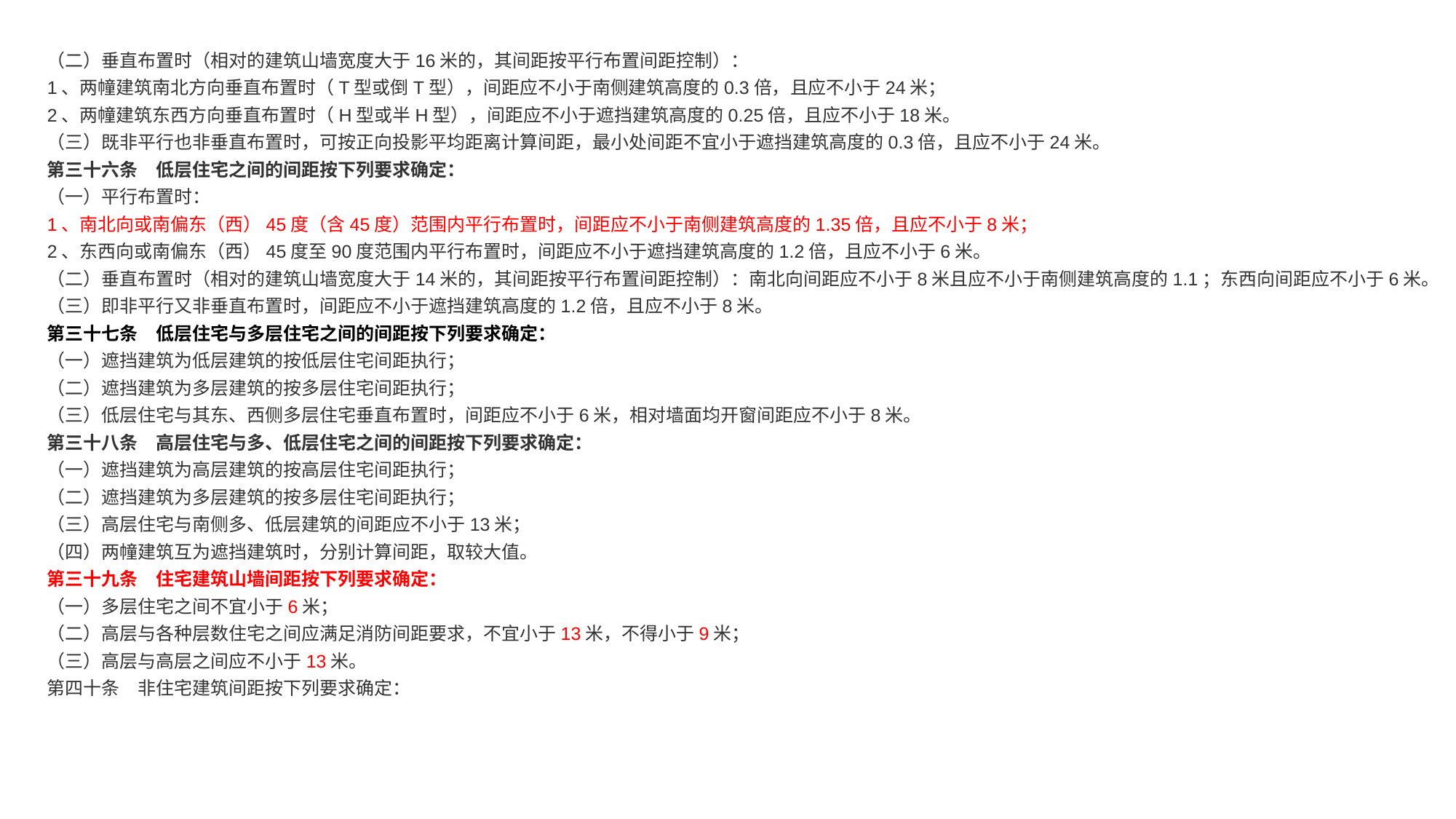

（二）垂直布置时（相对的建筑山墙宽度大于16米的，其间距按平行布置间距控制）：
1、两幢建筑南北方向垂直布置时（T型或倒T型），间距应不小于南侧建筑高度的0.3倍，且应不小于24米；
2、两幢建筑东西方向垂直布置时（H型或半H型），间距应不小于遮挡建筑高度的0.25倍，且应不小于18米。
（三）既非平行也非垂直布置时，可按正向投影平均距离计算间距，最小处间距不宜小于遮挡建筑高度的0.3倍，且应不小于24米。
第三十六条　低层住宅之间的间距按下列要求确定：
（一）平行布置时：
1、南北向或南偏东（西）45度（含45度）范围内平行布置时，间距应不小于南侧建筑高度的1.35倍，且应不小于8米；
2、东西向或南偏东（西）45度至90度范围内平行布置时，间距应不小于遮挡建筑高度的1.2倍，且应不小于6米。
（二）垂直布置时（相对的建筑山墙宽度大于14米的，其间距按平行布置间距控制）：南北向间距应不小于8米且应不小于南侧建筑高度的1.1；东西向间距应不小于6米。
（三）即非平行又非垂直布置时，间距应不小于遮挡建筑高度的1.2倍，且应不小于8米。
第三十七条　低层住宅与多层住宅之间的间距按下列要求确定：
（一）遮挡建筑为低层建筑的按低层住宅间距执行；
（二）遮挡建筑为多层建筑的按多层住宅间距执行；
（三）低层住宅与其东、西侧多层住宅垂直布置时，间距应不小于6米，相对墙面均开窗间距应不小于8米。
第三十八条　高层住宅与多、低层住宅之间的间距按下列要求确定：
（一）遮挡建筑为高层建筑的按高层住宅间距执行；
（二）遮挡建筑为多层建筑的按多层住宅间距执行；
（三）高层住宅与南侧多、低层建筑的间距应不小于13米；
（四）两幢建筑互为遮挡建筑时，分别计算间距，取较大值。
第三十九条　住宅建筑山墙间距按下列要求确定：
（一）多层住宅之间不宜小于6米；
（二）高层与各种层数住宅之间应满足消防间距要求，不宜小于13米，不得小于9米；
（三）高层与高层之间应不小于13米。
第四十条　非住宅建筑间距按下列要求确定：